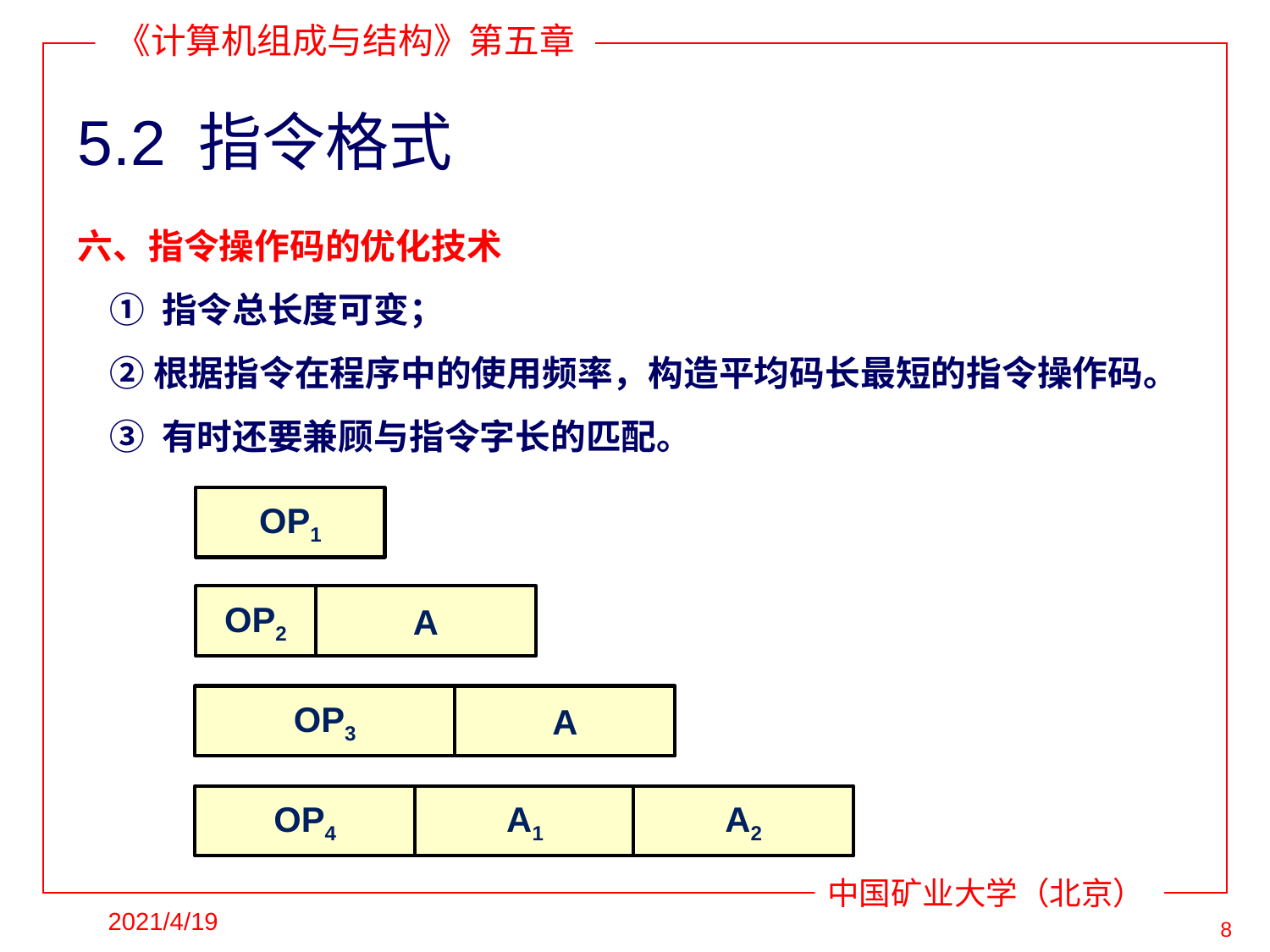

# 5.2 指令格式
六、指令操作码的优化技术
    ① 指令总长度可变；
    ② 根据指令在程序中的使用频率，构造平均码长最短的指令操作码。
    ③ 有时还要兼顾与指令字长的匹配。
OP1
OP2
A
OP3
A
OP4
A1
A2
2021/4/19